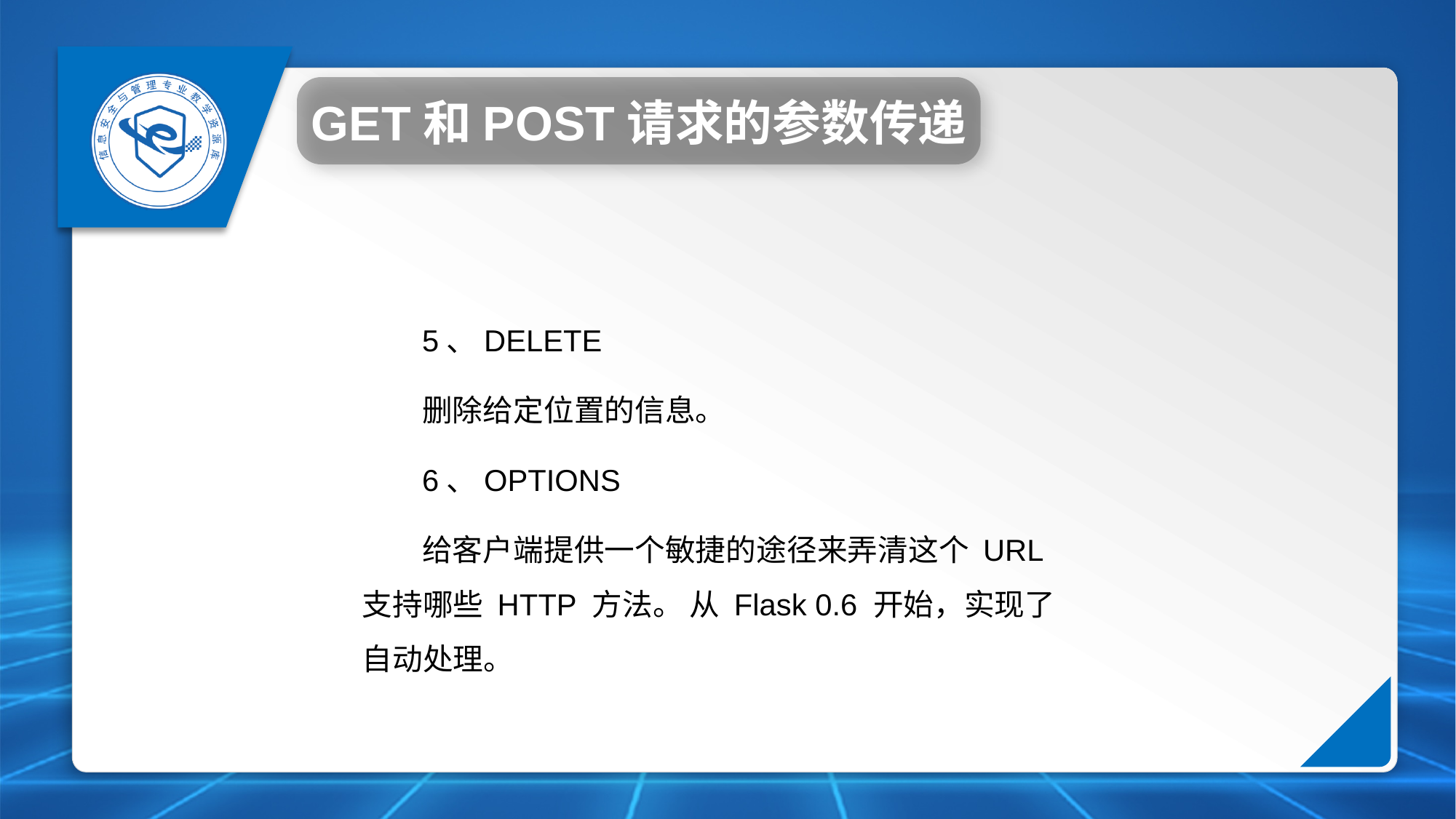

GET和POST请求的参数传递
5、DELETE
删除给定位置的信息。
6、OPTIONS
给客户端提供一个敏捷的途径来弄清这个 URL 支持哪些 HTTP 方法。 从 Flask 0.6 开始，实现了自动处理。